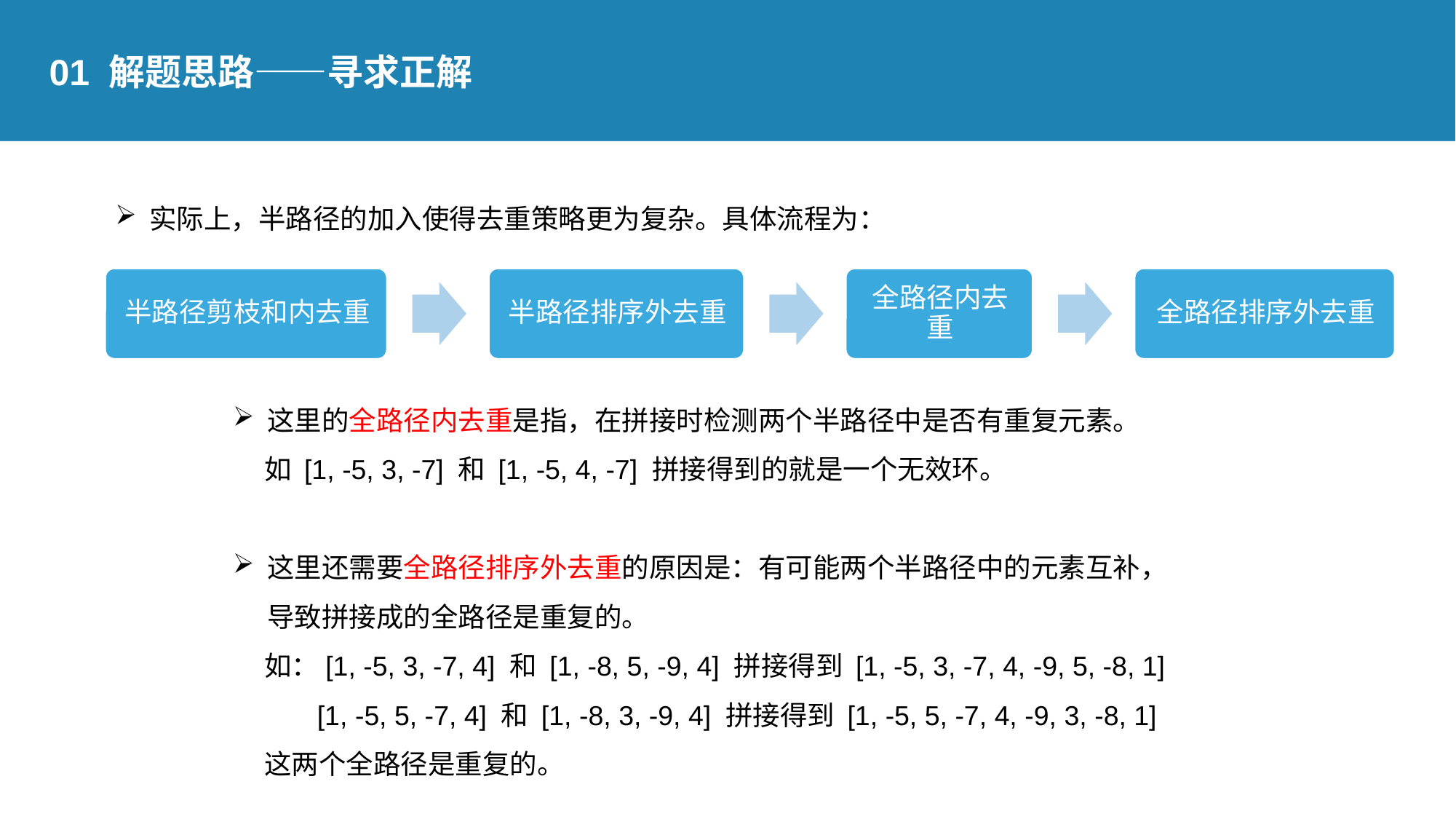

01 解题思路——寻求正解
实际上，半路径的加入使得去重策略更为复杂。具体流程为：
半路径剪枝和内去重

半路径排序外去重

全路径内去重

全路径排序外去重
这里的全路径内去重是指，在拼接时检测两个半路径中是否有重复元素。
    如 [1, -5, 3, -7] 和 [1, -5, 4, -7] 拼接得到的就是一个无效环。

这里还需要全路径排序外去重的原因是：有可能两个半路径中的元素互补，导致拼接成的全路径是重复的。
    如：[1, -5, 3, -7, 4] 和 [1, -8, 5, -9, 4] 拼接得到 [1, -5, 3, -7, 4, -9, 5, -8, 1]
           [1, -5, 5, -7, 4] 和 [1, -8, 3, -9, 4] 拼接得到 [1, -5, 5, -7, 4, -9, 3, -8, 1]
    这两个全路径是重复的。